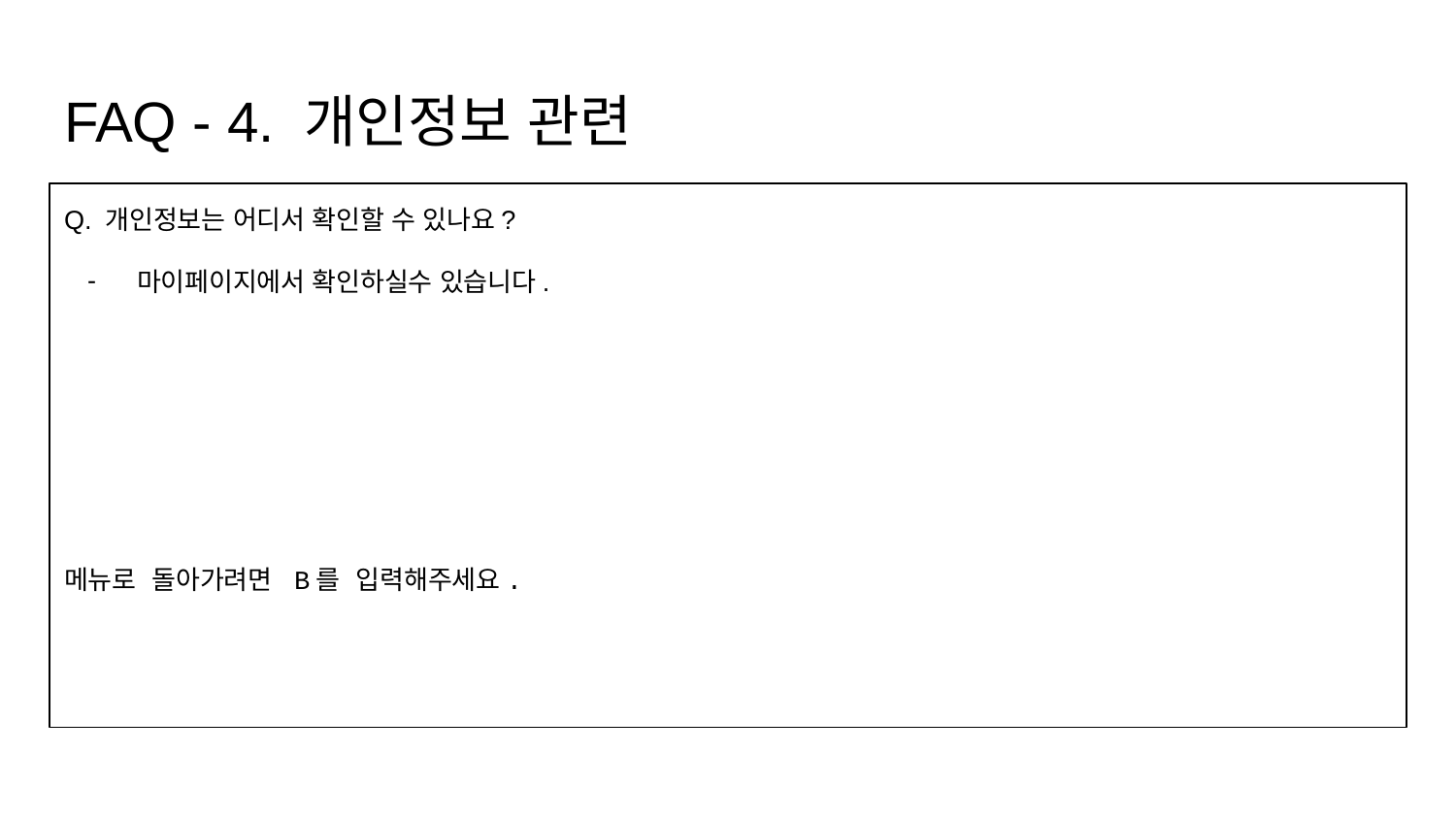

# FAQ - 4. 개인정보 관련
Q. 개인정보는 어디서 확인할 수 있나요?
마이페이지에서 확인하실수 있습니다.

메뉴로 돌아가려면 B를 입력해주세요.